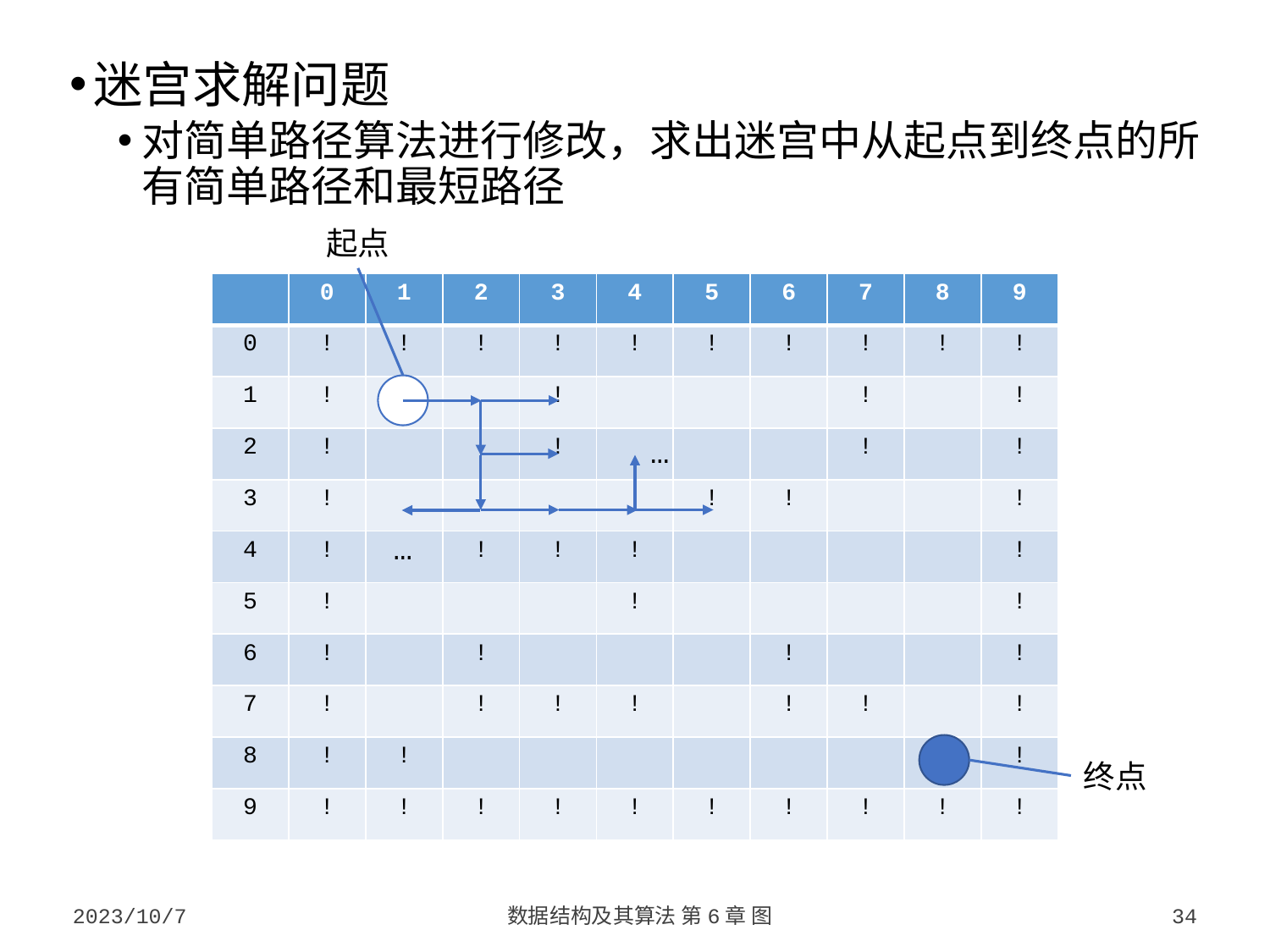

迷宫求解问题
对简单路径算法进行修改，求出迷宫中从起点到终点的所有简单路径和最短路径
起点
|  | 0 | 1 | 2 | 3 | 4 | 5 | 6 | 7 | 8 | 9 |
| --- | --- | --- | --- | --- | --- | --- | --- | --- | --- | --- |
| 0 | ! | ! | ! | ! | ! | ! | ! | ! | ! | ! |
| 1 | ! |  |  | ! |  |  |  | ! |  | ! |
| 2 | ! |  |  | ! |  |  |  | ! |  | ! |
| 3 | ! |  |  |  |  | ! | ! |  |  | ! |
| 4 | ! |  | ! | ! | ! |  |  |  |  | ! |
| 5 | ! |  |  |  | ! |  |  |  |  | ! |
| 6 | ! |  | ! |  |  |  | ! |  |  | ! |
| 7 | ! |  | ! | ! | ! |  | ! | ! |  | ! |
| 8 | ! | ! |  |  |  |  |  |  |  | ! |
| 9 | ! | ! | ! | ! | ! | ! | ! | ! | ! | ! |

…
…

终点
2023/10/7
数据结构及其算法 第6章 图
34